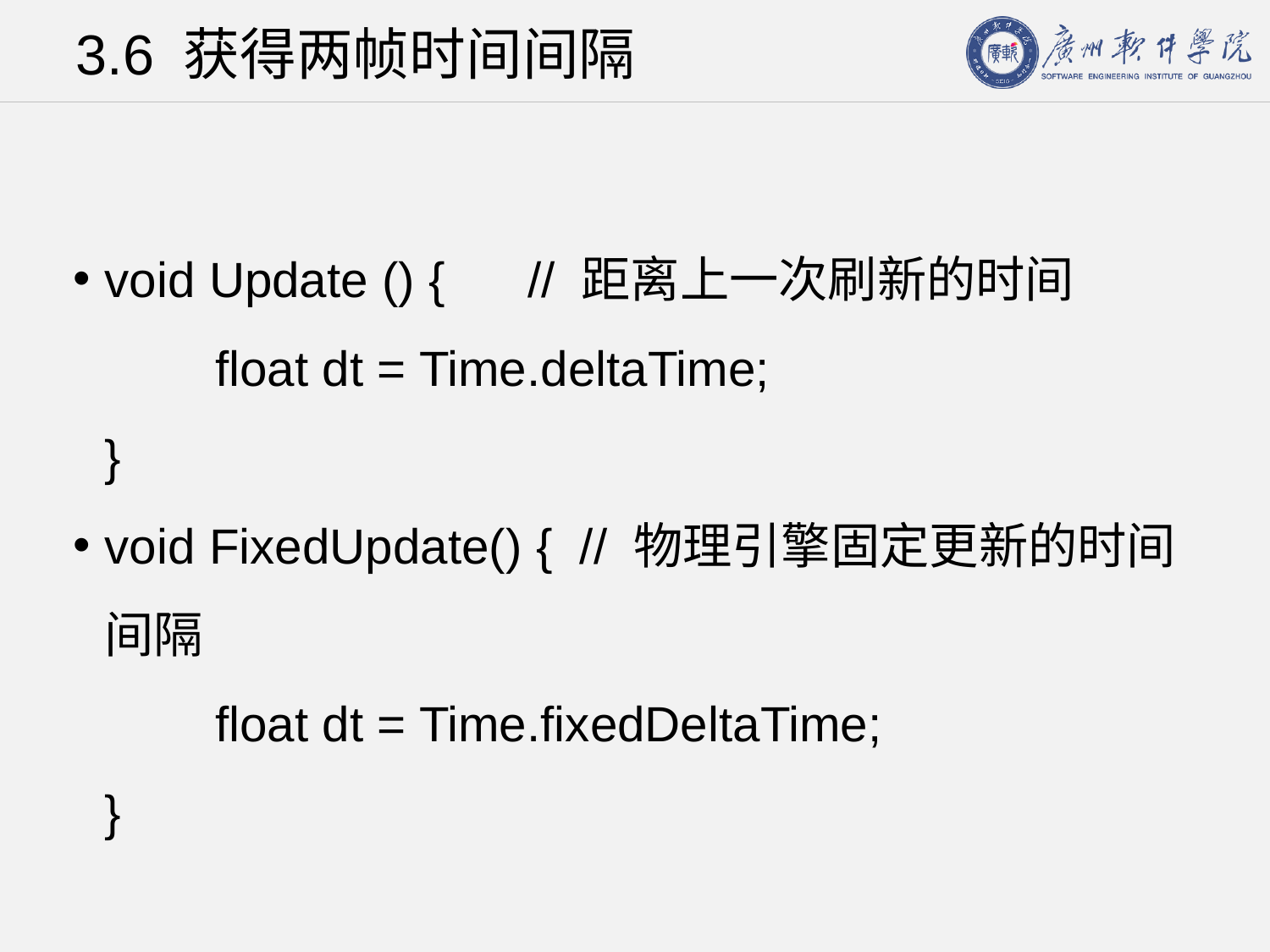

# 3.6 获得两帧时间间隔
void Update () {      // 距离上一次刷新的时间
　　float dt = Time.deltaTime;
}
void FixedUpdate() {  // 物理引擎固定更新的时间间隔
　　float dt = Time.fixedDeltaTime;
}